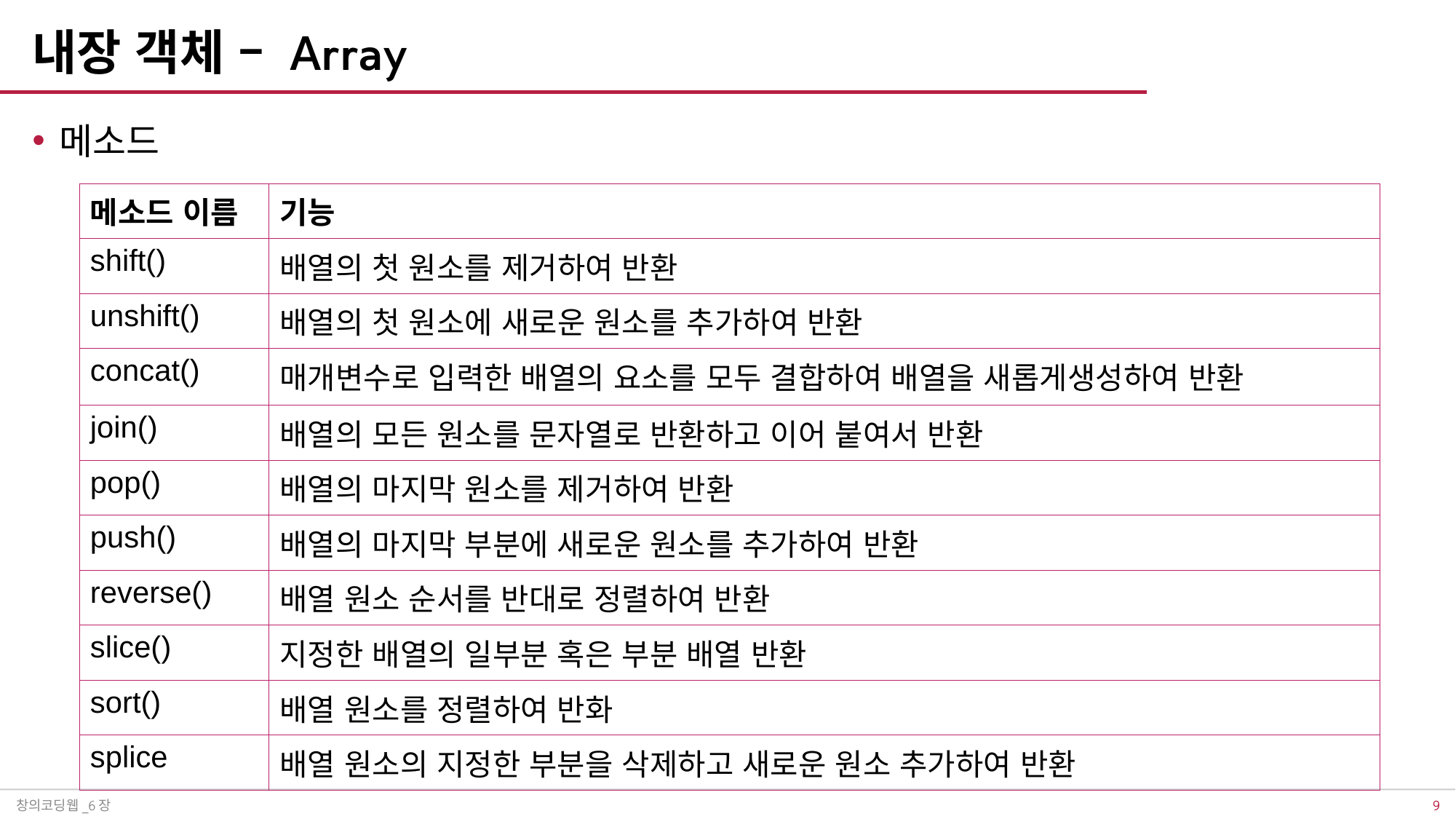

# 내장 객체 – Array
메소드
| 메소드 이름 | 기능 |
| --- | --- |
| shift() | 배열의 첫 원소를 제거하여 반환 |
| unshift() | 배열의 첫 원소에 새로운 원소를 추가하여 반환 |
| concat() | 매개변수로 입력한 배열의 요소를 모두 결합하여 배열을 새롭게생성하여 반환 |
| join() | 배열의 모든 원소를 문자열로 반환하고 이어 붙여서 반환 |
| pop() | 배열의 마지막 원소를 제거하여 반환 |
| push() | 배열의 마지막 부분에 새로운 원소를 추가하여 반환 |
| reverse() | 배열 원소 순서를 반대로 정렬하여 반환 |
| slice() | 지정한 배열의 일부분 혹은 부분 배열 반환 |
| sort() | 배열 원소를 정렬하여 반화 |
| splice | 배열 원소의 지정한 부분을 삭제하고 새로운 원소 추가하여 반환 |
9
창의코딩웹_6장